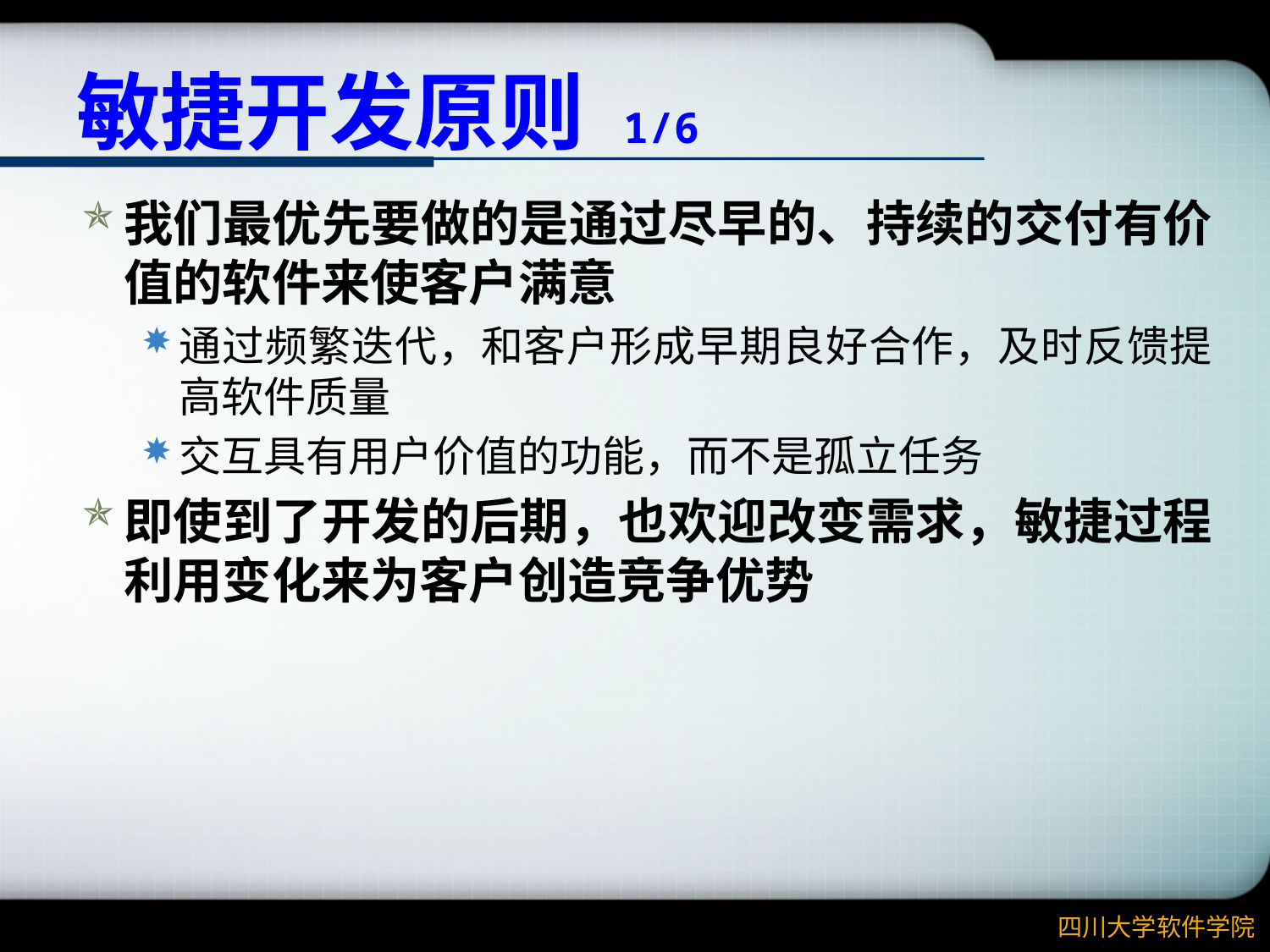

# 敏捷开发原则 1/6
我们最优先要做的是通过尽早的、持续的交付有价值的软件来使客户满意
通过频繁迭代，和客户形成早期良好合作，及时反馈提高软件质量
交互具有用户价值的功能，而不是孤立任务
即使到了开发的后期，也欢迎改变需求，敏捷过程利用变化来为客户创造竞争优势